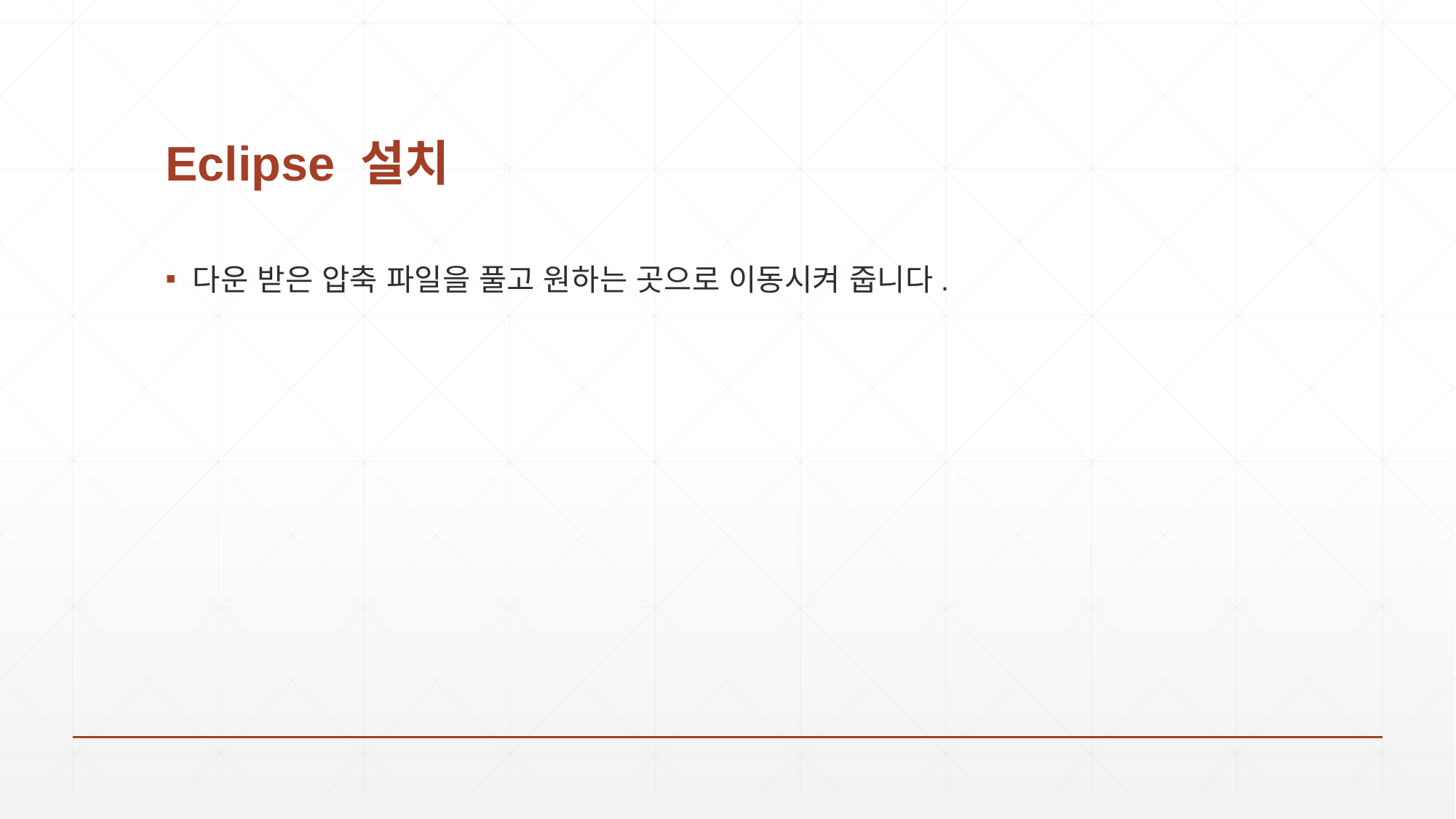

# Eclipse 설치
다운 받은 압축 파일을 풀고 원하는 곳으로 이동시켜 줍니다.